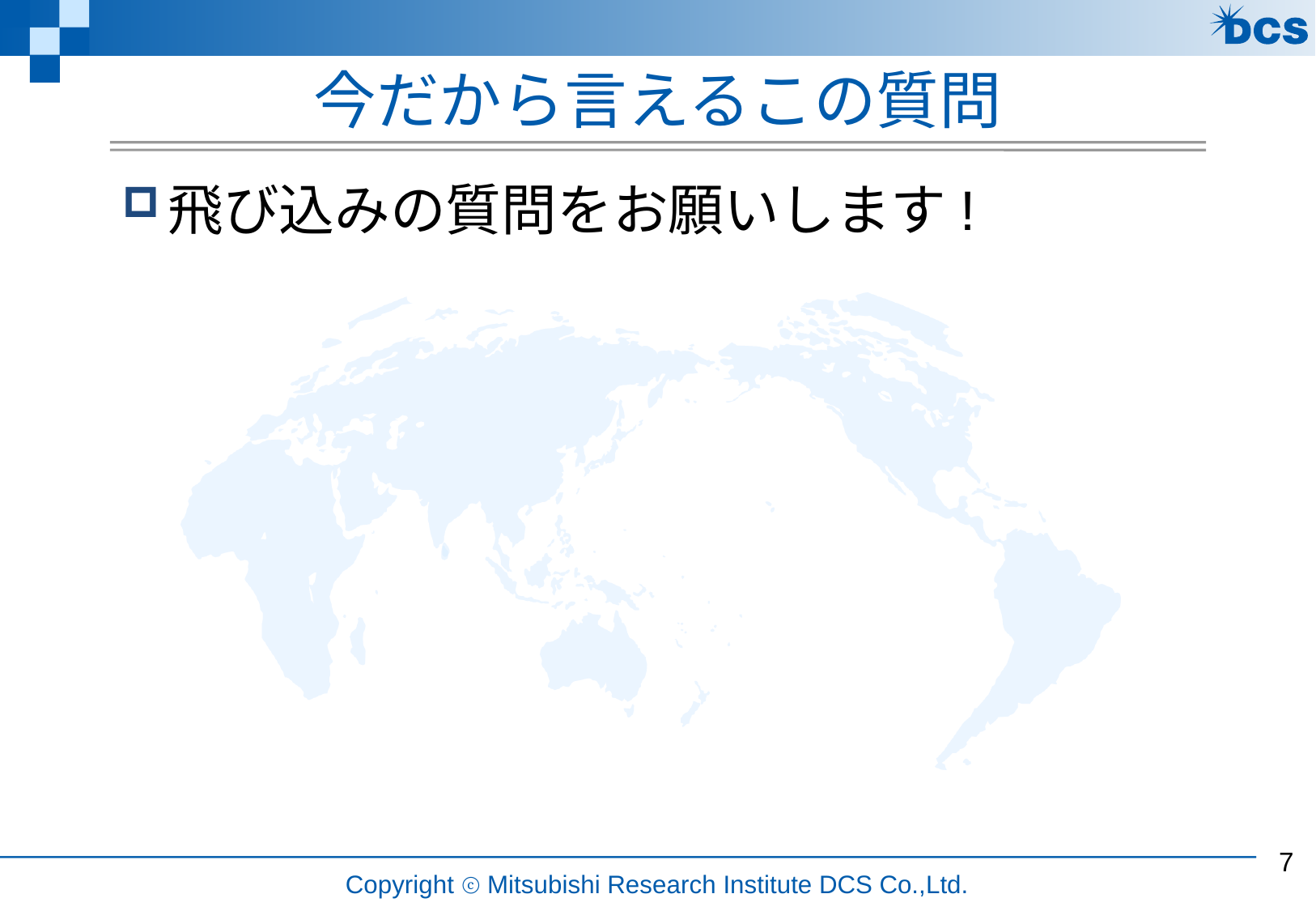

# 今だから言えるこの質問
飛び込みの質問をお願いします!
7
Copyright ⓒ Mitsubishi Research Institute DCS Co.,Ltd.